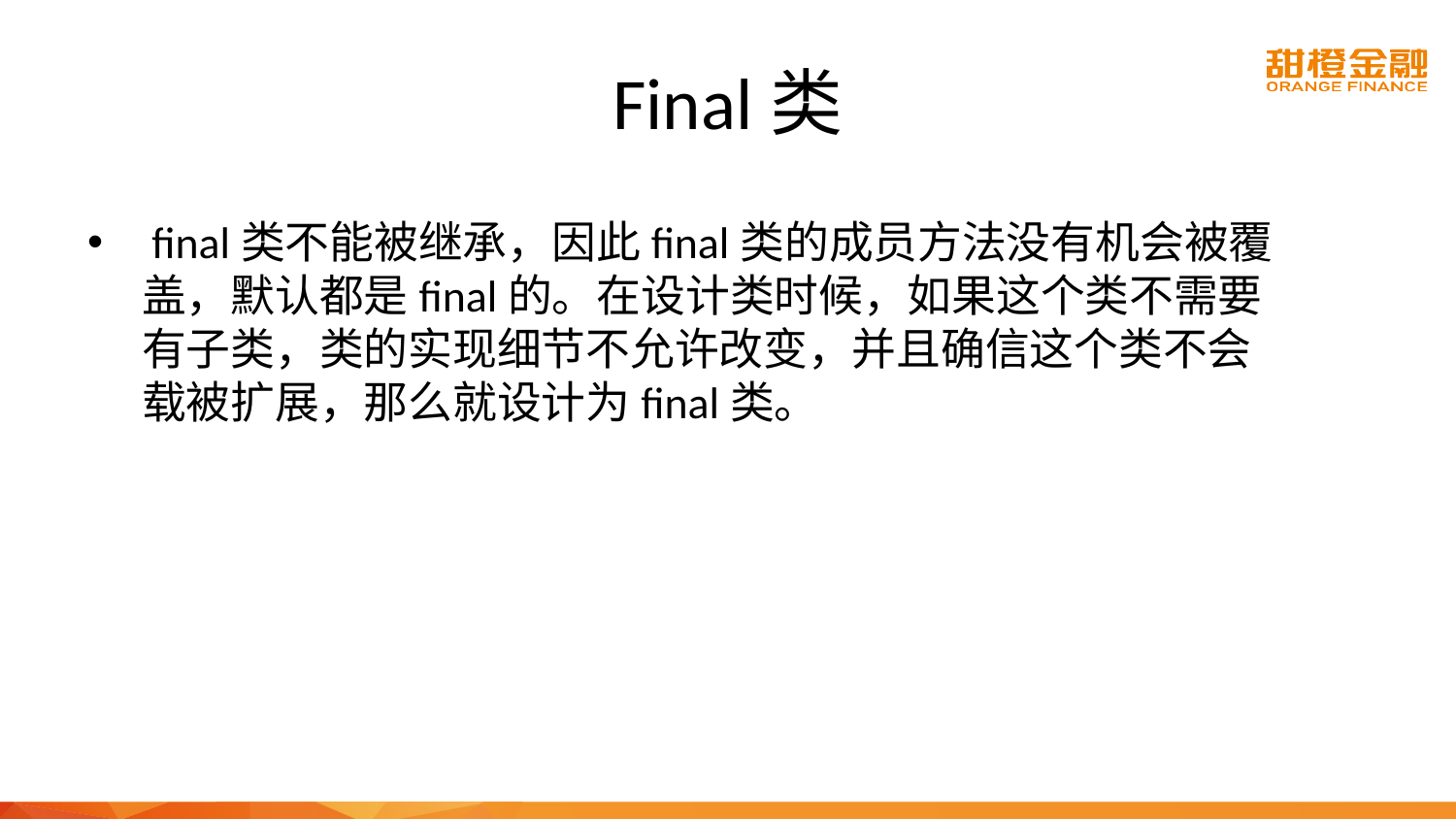

# Final类
 final类不能被继承，因此final类的成员方法没有机会被覆盖，默认都是final的。在设计类时候，如果这个类不需要有子类，类的实现细节不允许改变，并且确信这个类不会载被扩展，那么就设计为final类。